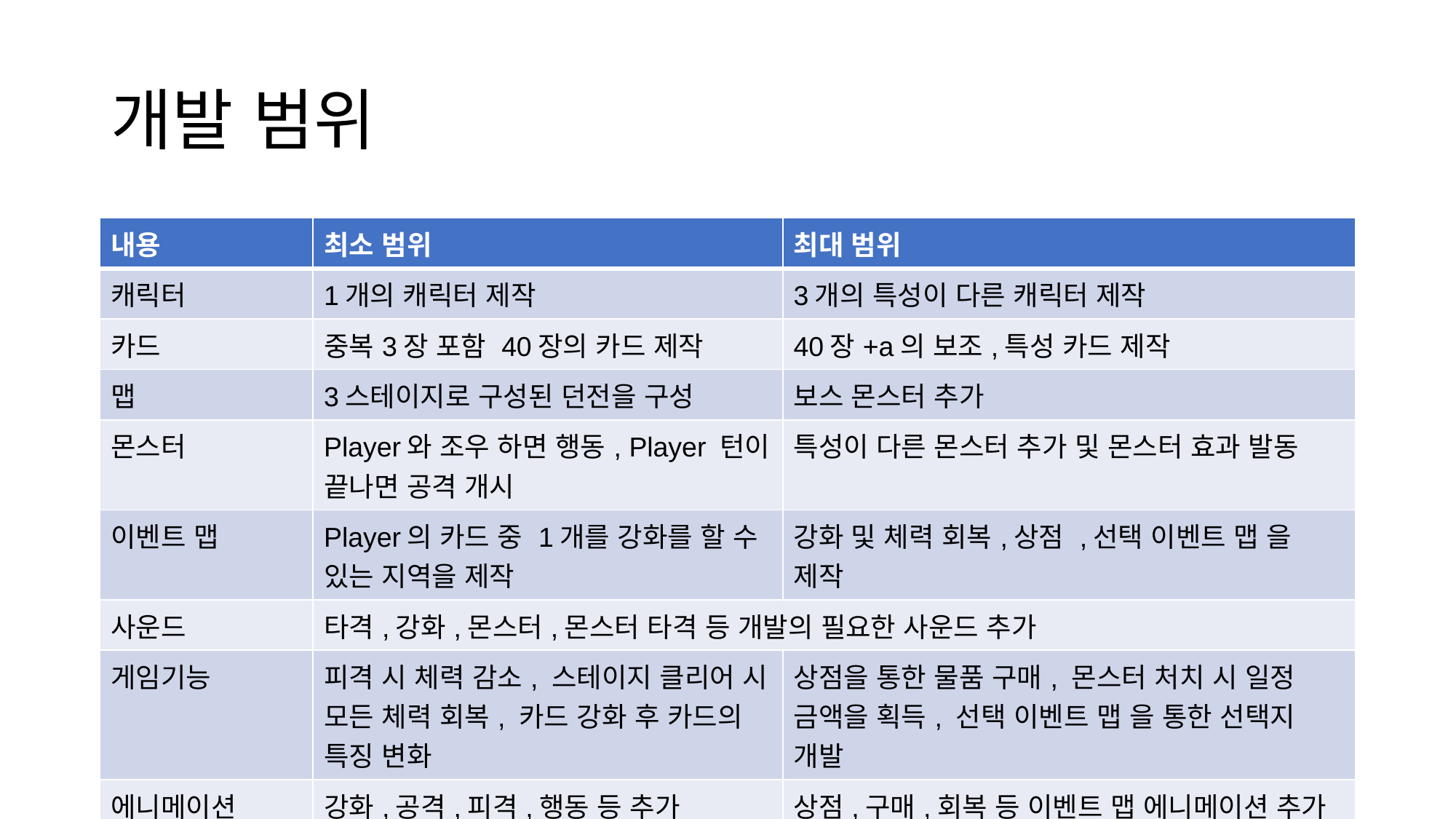

# 개발 범위
| 내용 | 최소 범위 | 최대 범위 |
| --- | --- | --- |
| 캐릭터 | 1개의 캐릭터 제작 | 3개의 특성이 다른 캐릭터 제작 |
| 카드 | 중복3장 포함 40장의 카드 제작 | 40장+a의 보조,특성 카드 제작 |
| 맵 | 3스테이지로 구성된 던전을 구성 | 보스 몬스터 추가 |
| 몬스터 | Player와 조우 하면 행동, Player 턴이 끝나면 공격 개시 | 특성이 다른 몬스터 추가 및 몬스터 효과 발동 |
| 이벤트 맵 | Player의 카드 중 1개를 강화를 할 수 있는 지역을 제작 | 강화 및 체력 회복,상점 ,선택 이벤트 맵 을 제작 |
| 사운드 | 타격,강화,몬스터,몬스터 타격 등 개발의 필요한 사운드 추가 |  |
| 게임기능 | 피격 시 체력 감소, 스테이지 클리어 시 모든 체력 회복, 카드 강화 후 카드의 특징 변화 | 상점을 통한 물품 구매, 몬스터 처치 시 일정 금액을 획득, 선택 이벤트 맵 을 통한 선택지 개발 |
| 에니메이션 | 강화,공격,피격,행동 등 추가 | 상점,구매,회복 등 이벤트 맵 에니메이션 추가 |